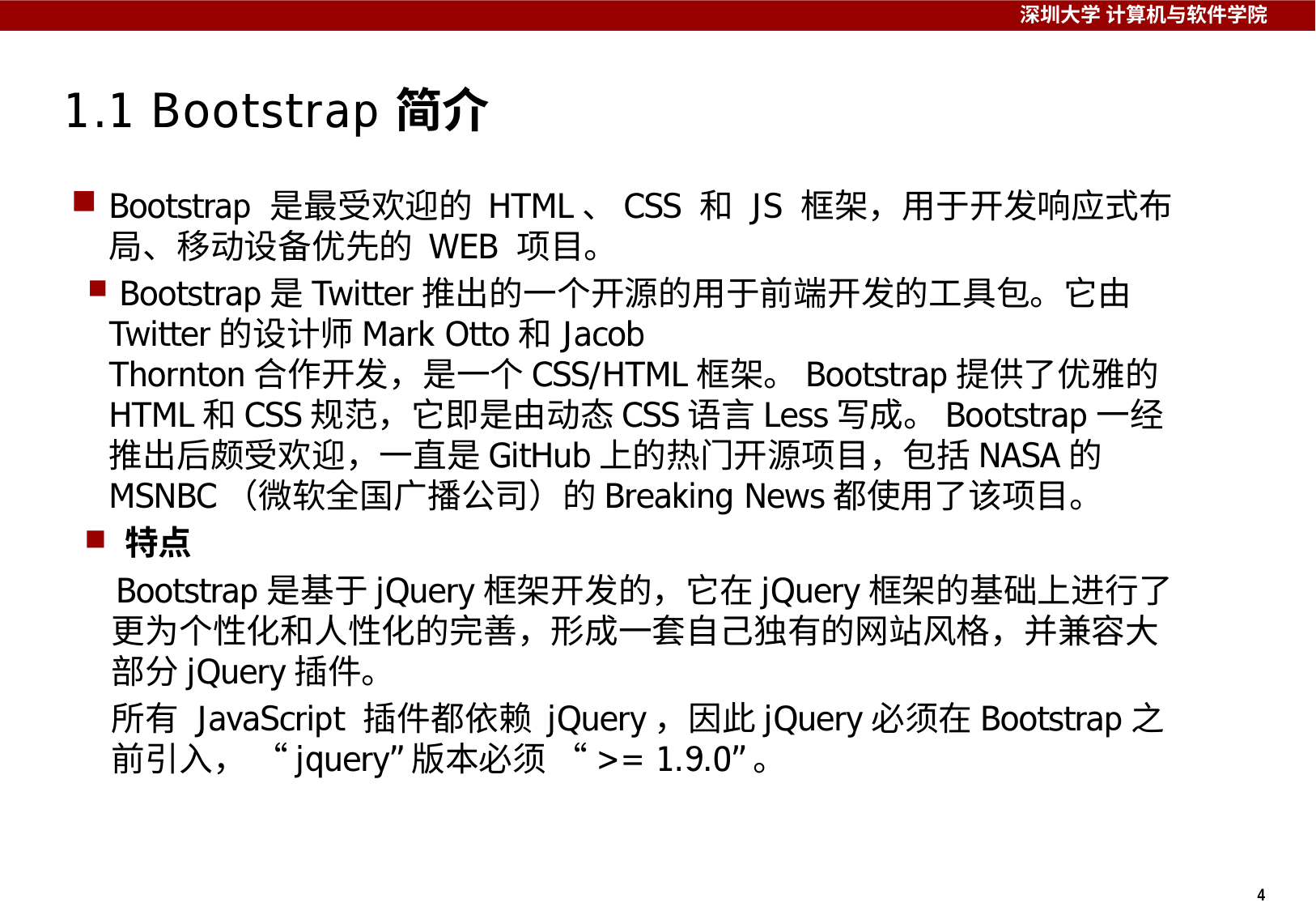

# 1.1 Bootstrap简介
Bootstrap 是最受欢迎的 HTML、CSS 和 JS 框架，用于开发响应式布局、移动设备优先的 WEB 项目。
 Bootstrap是Twitter推出的一个开源的用于前端开发的工具包。它由Twitter的设计师Mark Otto和Jacob Thornton合作开发，是一个CSS/HTML框架。Bootstrap提供了优雅的HTML和CSS规范，它即是由动态CSS语言Less写成。Bootstrap一经推出后颇受欢迎，一直是GitHub上的热门开源项目，包括NASA的MSNBC（微软全国广播公司）的Breaking News都使用了该项目。
 特点
     Bootstrap是基于jQuery框架开发的，它在jQuery框架的基础上进行了更为个性化和人性化的完善，形成一套自己独有的网站风格，并兼容大部分jQuery插件。
所有 JavaScript 插件都依赖 jQuery，因此jQuery必须在Bootstrap之前引入， “jquery”版本必须 “>= 1.9.0”。